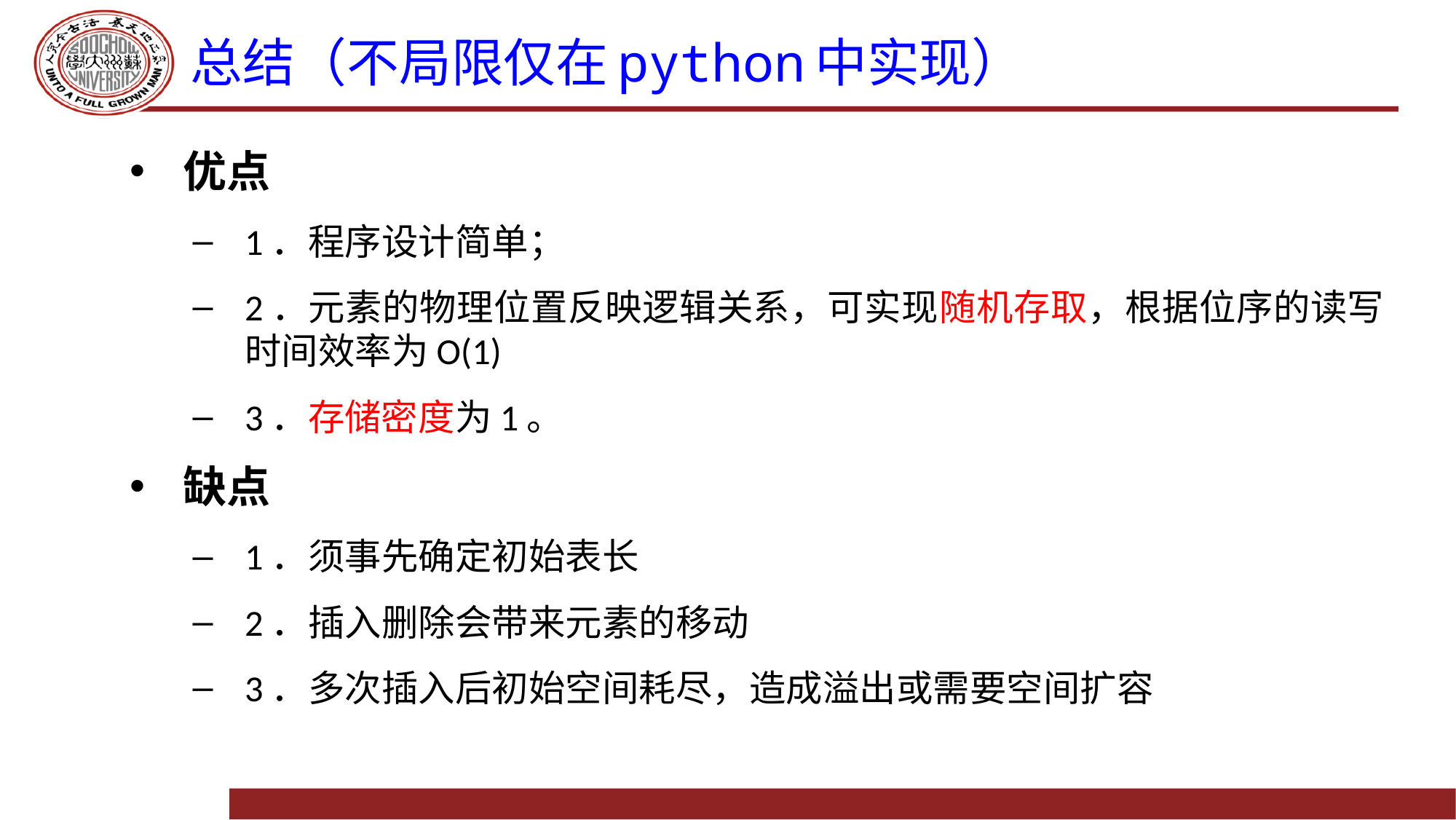

# 总结（不局限仅在python中实现）
优点
1．程序设计简单；
2．元素的物理位置反映逻辑关系，可实现随机存取，根据位序的读写时间效率为O(1)
3．存储密度为1。
缺点
1．须事先确定初始表长
2．插入删除会带来元素的移动
3．多次插入后初始空间耗尽，造成溢出或需要空间扩容